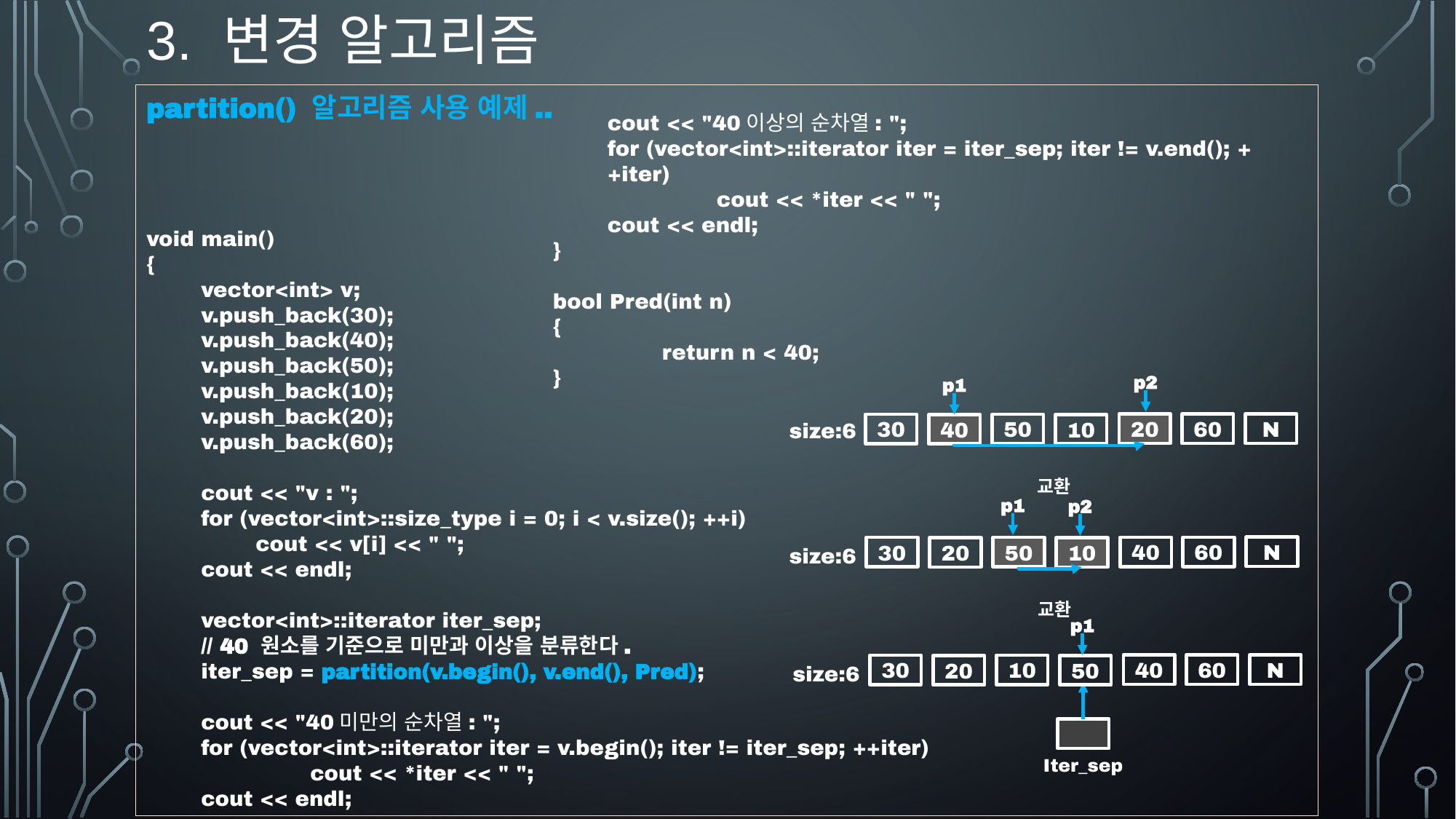

# 3. 변경 알고리즘
partition() 알고리즘 사용 예제..

void main()
{
vector<int> v;
v.push_back(30);
v.push_back(40);
v.push_back(50);
v.push_back(10);
v.push_back(20);
v.push_back(60);

cout << "v : ";
for (vector<int>::size_type i = 0; i < v.size(); ++i)
cout << v[i] << " ";
cout << endl;

vector<int>::iterator iter_sep;
// 40 원소를 기준으로 미만과 이상을 분류한다.
iter_sep = partition(v.begin(), v.end(), Pred);

cout << "40미만의 순차열: ";
for (vector<int>::iterator iter = v.begin(); iter != iter_sep; ++iter)
	cout << *iter << " ";
cout << endl;
cout << "40이상의 순차열: ";
for (vector<int>::iterator iter = iter_sep; iter != v.end(); ++iter)
	cout << *iter << " ";
cout << endl;
}

bool Pred(int n)
{
	return n < 40;
}
p2
p1
size:6
N
20
60
30
50
40
10
교환
p1
p2
size:6
N
40
60
30
50
20
10
교환
p1
size:6
N
40
60
30
10
20
50

Iter_sep